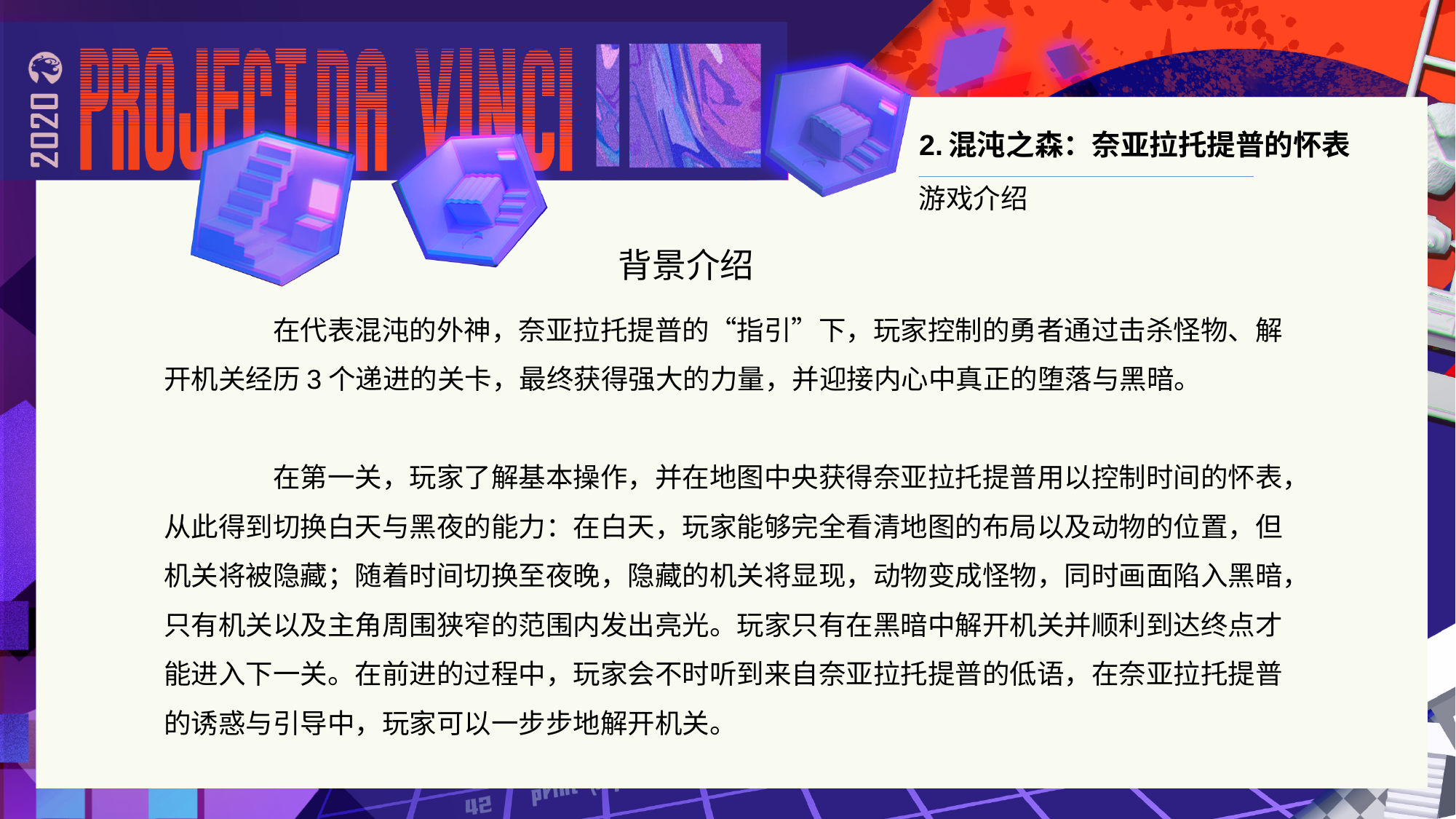

2.混沌之森：奈亚拉托提普的怀表
游戏介绍
背景介绍
	在代表混沌的外神，奈亚拉托提普的“指引”下，玩家控制的勇者通过击杀怪物、解开机关经历3个递进的关卡，最终获得强大的力量，并迎接内心中真正的堕落与黑暗。

	在第一关，玩家了解基本操作，并在地图中央获得奈亚拉托提普用以控制时间的怀表，从此得到切换白天与黑夜的能力：在白天，玩家能够完全看清地图的布局以及动物的位置，但机关将被隐藏；随着时间切换至夜晚，隐藏的机关将显现，动物变成怪物，同时画面陷入黑暗，只有机关以及主角周围狭窄的范围内发出亮光。玩家只有在黑暗中解开机关并顺利到达终点才能进入下一关。在前进的过程中，玩家会不时听到来自奈亚拉托提普的低语，在奈亚拉托提普的诱惑与引导中，玩家可以一步步地解开机关。